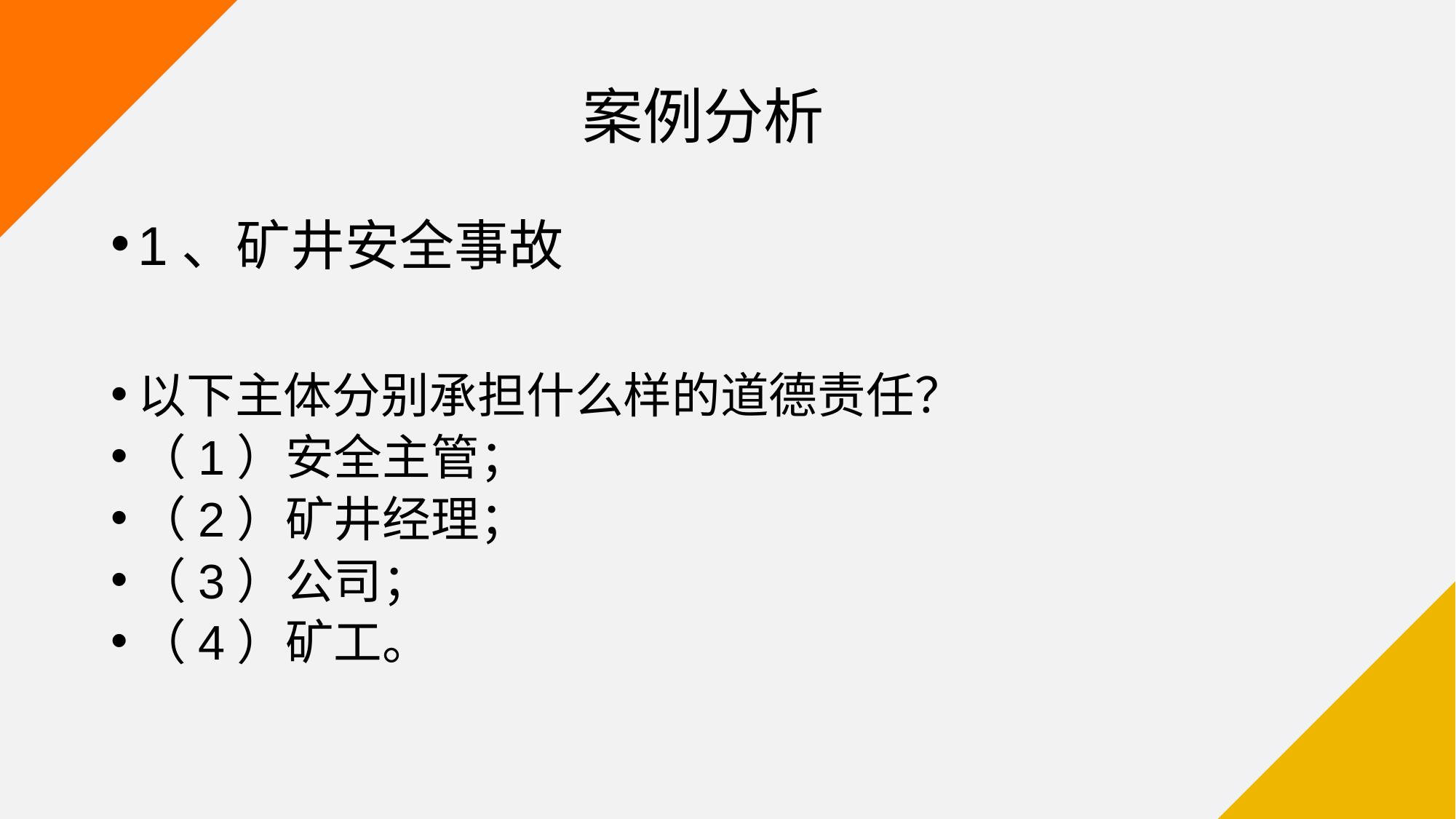

# 案例分析
1、矿井安全事故

以下主体分别承担什么样的道德责任？
（1）安全主管；
（2）矿井经理；
（3）公司；
（4）矿工。